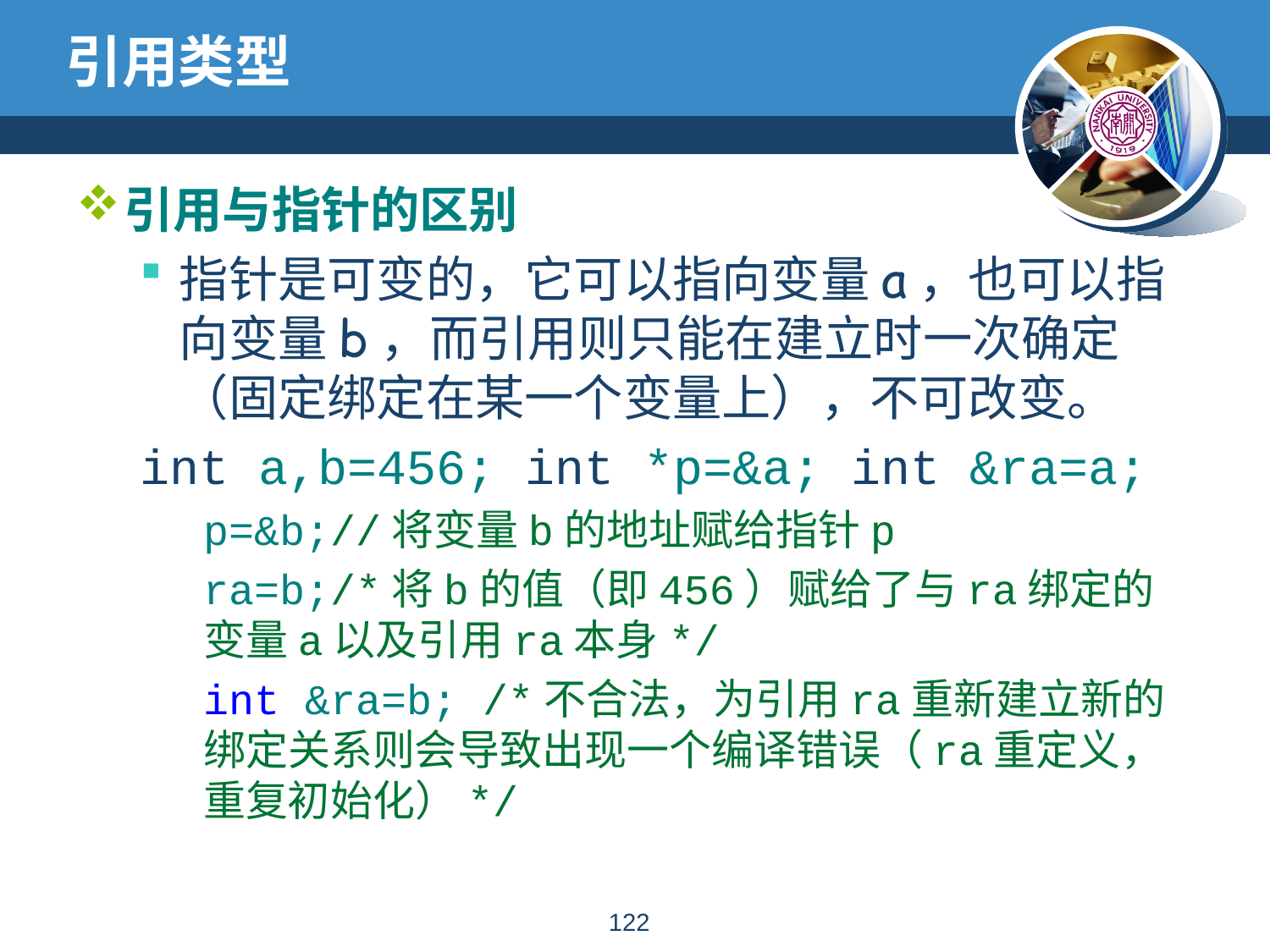

# 引用类型
引用与指针的区别
指针是可变的，它可以指向变量a，也可以指向变量b，而引用则只能在建立时一次确定（固定绑定在某一个变量上），不可改变。
int a,b=456; int *p=&a; int &ra=a;
p=&b;//将变量b的地址赋给指针p
ra=b;/*将b的值（即456）赋给了与ra绑定的变量a以及引用ra本身*/
int &ra=b; /*不合法，为引用ra重新建立新的绑定关系则会导致出现一个编译错误（ra重定义，重复初始化）*/
122